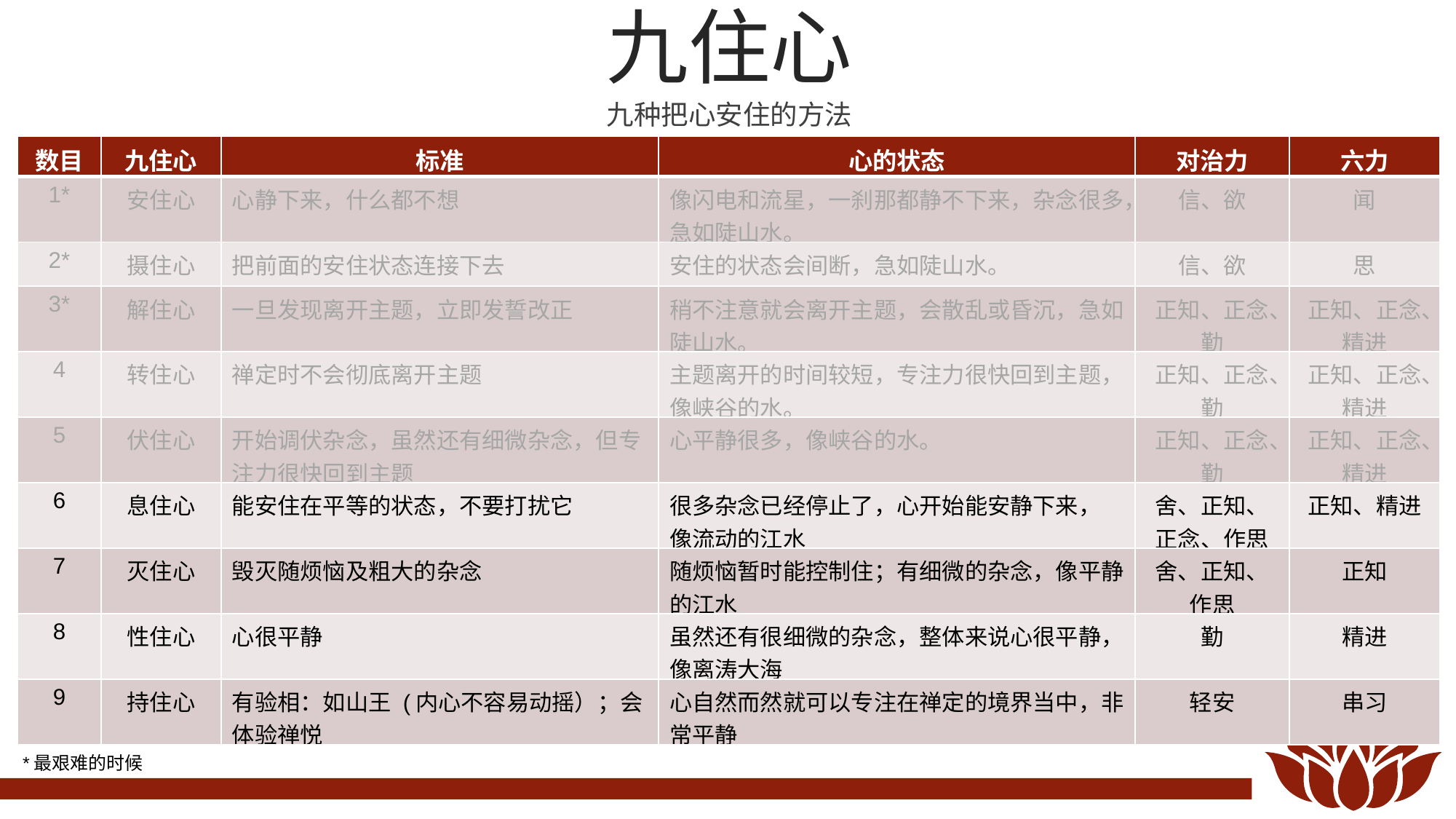

九住心
九种把心安住的方法
| 数目 | 九住心 | 标准 | 心的状态 | 对治力 | 六力 |
| --- | --- | --- | --- | --- | --- |
| 1\* | 安住心 | 心静下来，什么都不想 | 像闪电和流星，一刹那都静不下来，杂念很多，急如陡山水。 | 信、欲 | 闻 |
| 2\* | 摄住心 | 把前面的安住状态连接下去 | 安住的状态会间断，急如陡山水。 | 信、欲 | 思 |
| 3\* | 解住心 | 一旦发现离开主题，立即发誓改正 | 稍不注意就会离开主题，会散乱或昏沉，急如陡山水。 | 正知、正念、勤 | 正知、正念、精进 |
| 4 | 转住心 | 禅定时不会彻底离开主题 | 主题离开的时间较短，专注力很快回到主题，像峡谷的水。 | 正知、正念、勤 | 正知、正念、精进 |
| 5 | 伏住心 | 开始调伏杂念，虽然还有细微杂念，但专注力很快回到主题 | 心平静很多，像峡谷的水。 | 正知、正念、勤 | 正知、正念、精进 |
| 6 | 息住心 | 能安住在平等的状态，不要打扰它 | 很多杂念已经停止了，心开始能安静下来， 像流动的江水 | 舍、正知、正念、作思 | 正知、精进 |
| 7 | 灭住心 | 毁灭随烦恼及粗大的杂念 | 随烦恼暂时能控制住；有细微的杂念，像平静的江水 | 舍、正知、作思 | 正知 |
| 8 | 性住心 | 心很平静 | 虽然还有很细微的杂念，整体来说心很平静，像离涛大海 | 勤 | 精进 |
| 9 | 持住心 | 有验相：如山王 (内心不容易动摇）；会体验禅悦 | 心自然而然就可以专注在禅定的境界当中，非常平静 | 轻安 | 串习 |
*最艰难的时候